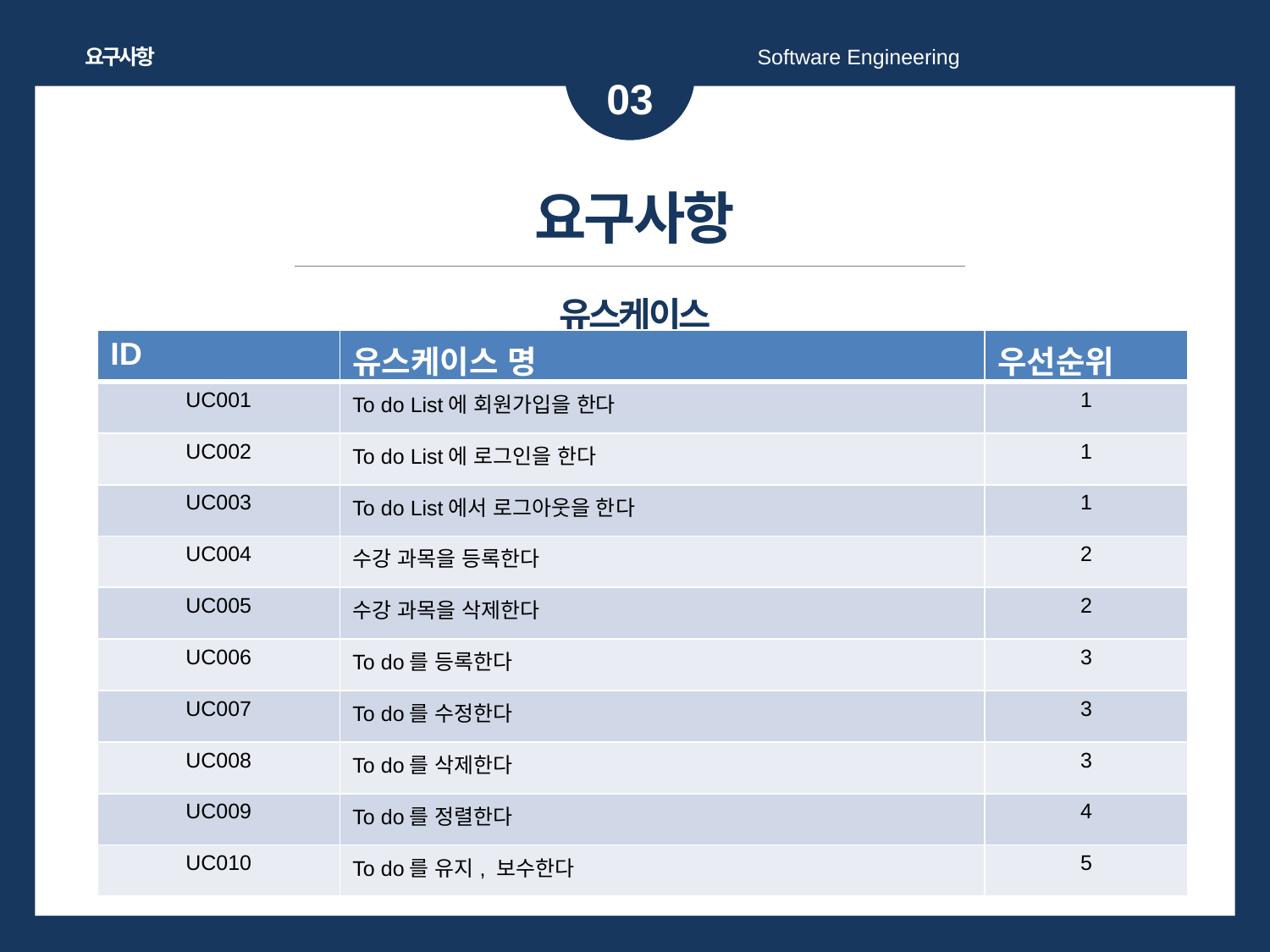

요구사항
Software Engineering

03

요구사항

유스케이스
| ID | 유스케이스 명 | 우선순위 |
| --- | --- | --- |
| UC001 | To do List에 회원가입을 한다 | 1 |
| UC002 | To do List에 로그인을 한다 | 1 |
| UC003 | To do List에서 로그아웃을 한다 | 1 |
| UC004 | 수강 과목을 등록한다 | 2 |
| UC005 | 수강 과목을 삭제한다 | 2 |
| UC006 | To do를 등록한다 | 3 |
| UC007 | To do를 수정한다 | 3 |
| UC008 | To do를 삭제한다 | 3 |
| UC009 | To do를 정렬한다 | 4 |
| UC010 | To do를 유지, 보수한다 | 5 |